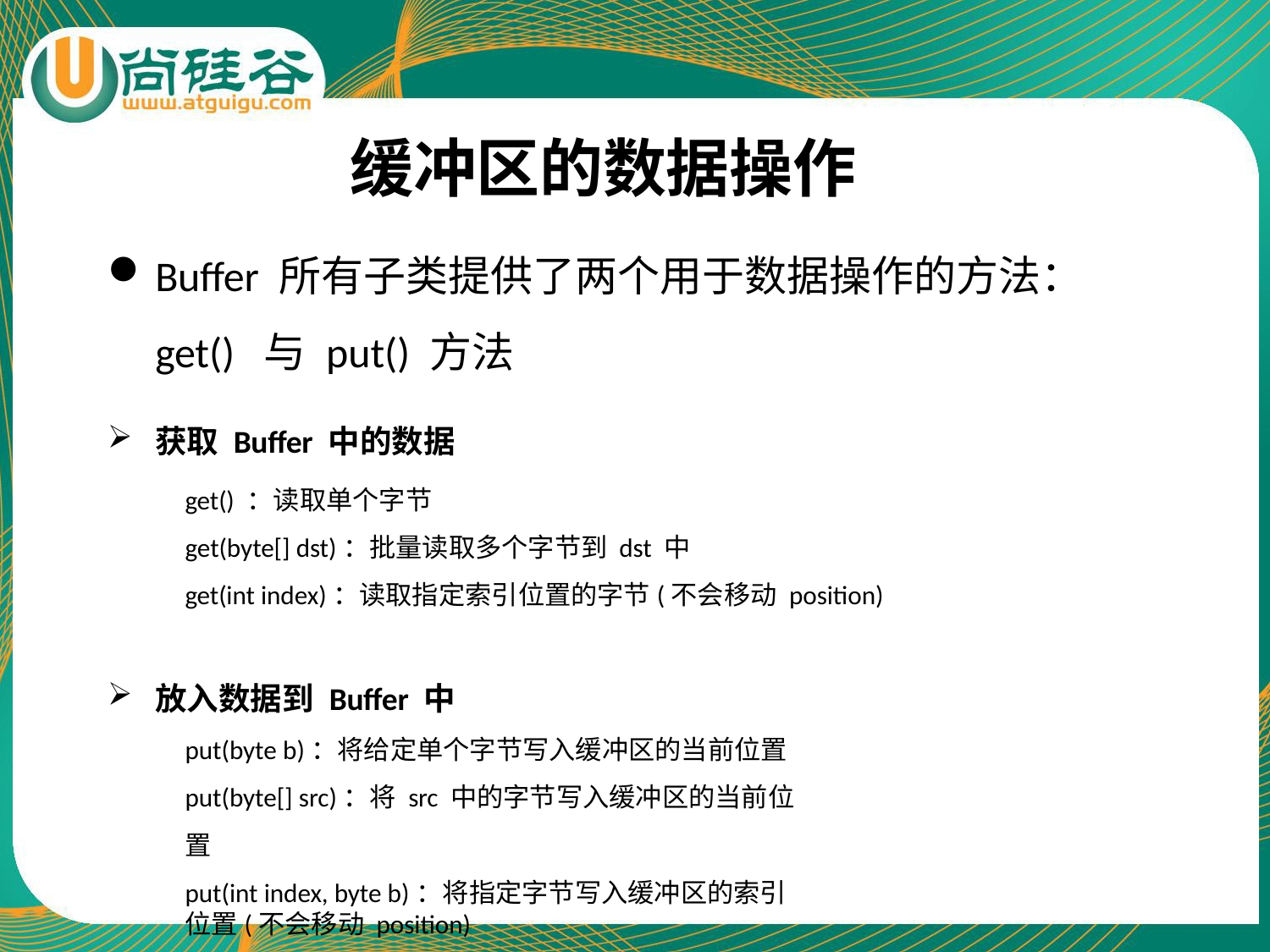

# 缓冲区的数据操作
Buffer 所有子类提供了两个用于数据操作的方法：get()  与 put() 方法

获取Buffer 中的数据
get() ：读取单个字节
get(byte[] dst)：批量读取多个字节到dst 中
get(int index)：读取指定索引位置的字节(不会移动 position)

放入数据到Buffer 中
put(byte b)：将给定单个字节写入缓冲区的当前位置 put(byte[] src)：将 src 中的字节写入缓冲区的当前位置
put(int index, byte b)：将指定字节写入缓冲区的索引位置(不会移动position)